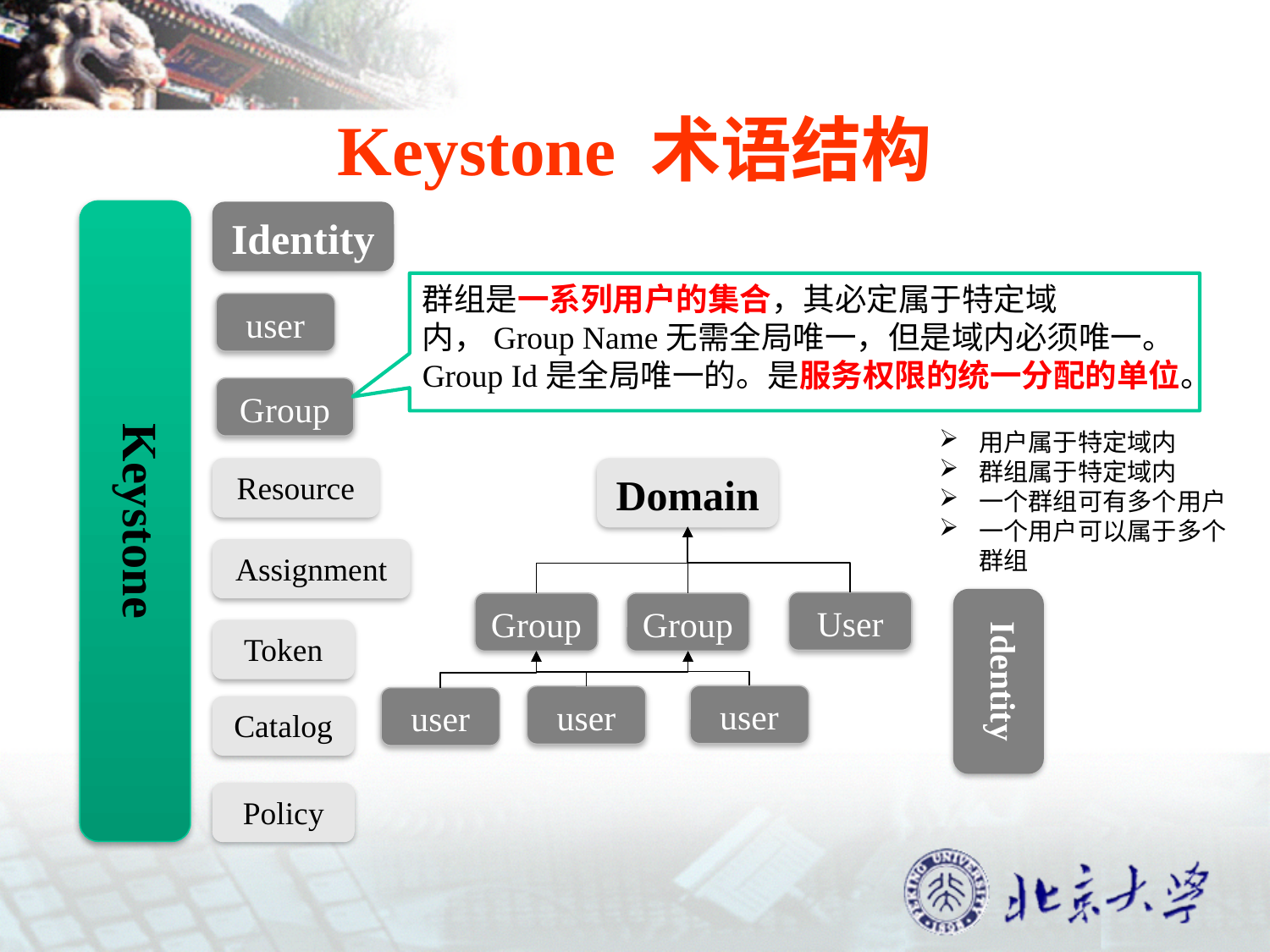

# Keystone 术语结构
Keystone
Identity
群组是一系列用户的集合，其必定属于特定域内，Group Name无需全局唯一，但是域内必须唯一。Group Id是全局唯一的。是服务权限的统一分配的单位。
user
Group
用户属于特定域内
群组属于特定域内
一个群组可有多个用户
一个用户可以属于多个群组
Resource
Domain
Assignment
Identity
User
Group
Group
Token
user
user
user
Catalog
Policy